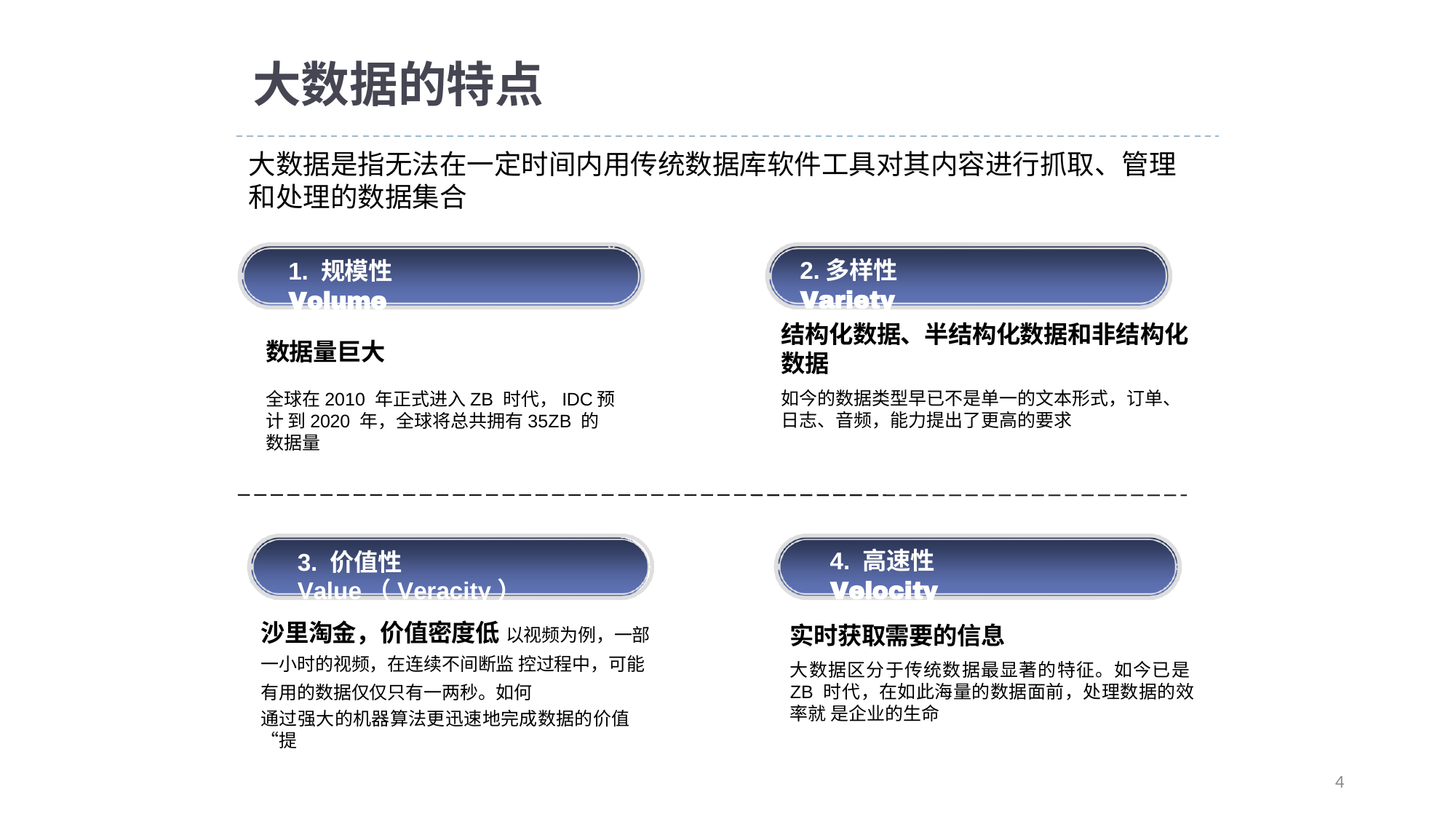

大数据的特点

大数据是指无法在一定时间内用传统数据库软件工具对其内容进行抓取、管理 和处理的数据集合

2.多样性 Variety
1. 规模性Volume
结构化数据、半结构化数据和非结构化 数据

如今的数据类型早已不是单一的文本形式，订单、 日志、音频，能力提出了更高的要求
数据量巨大
全球在2010 年正式进入ZB 时代，IDC预计 到2020 年，全球将总共拥有35ZB 的数据量

4. 高速性Velocity
3. 价值性Value（Veracity）
沙里淘金，价值密度低 以视频为例，一部一小时的视频，在连续不间断监 控过程中，可能有用的数据仅仅只有一两秒。如何
通过强大的机器算法更迅速地完成数据的价值“提
实时获取需要的信息

大数据区分于传统数据最显著的特征。如今已是ZB 时代，在如此海量的数据面前，处理数据的效率就 是企业的生命
4